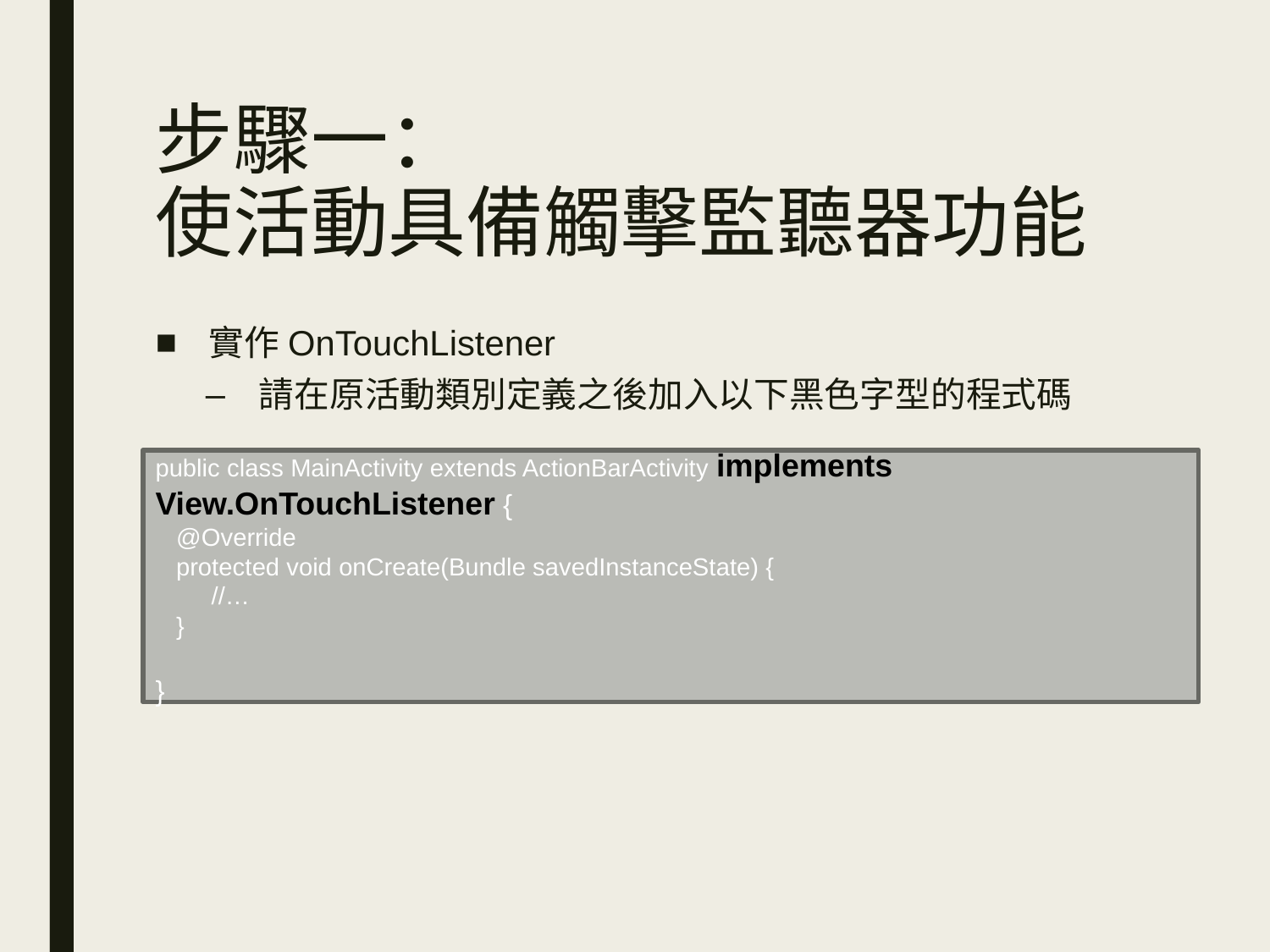

# 步驟一： 使活動具備觸擊監聽器功能
實作OnTouchListener
請在原活動類別定義之後加入以下黑色字型的程式碼
public class MainActivity extends ActionBarActivity implements View.OnTouchListener {
   @Override
   protected void onCreate(Bundle savedInstanceState) {
        //…
   }

}